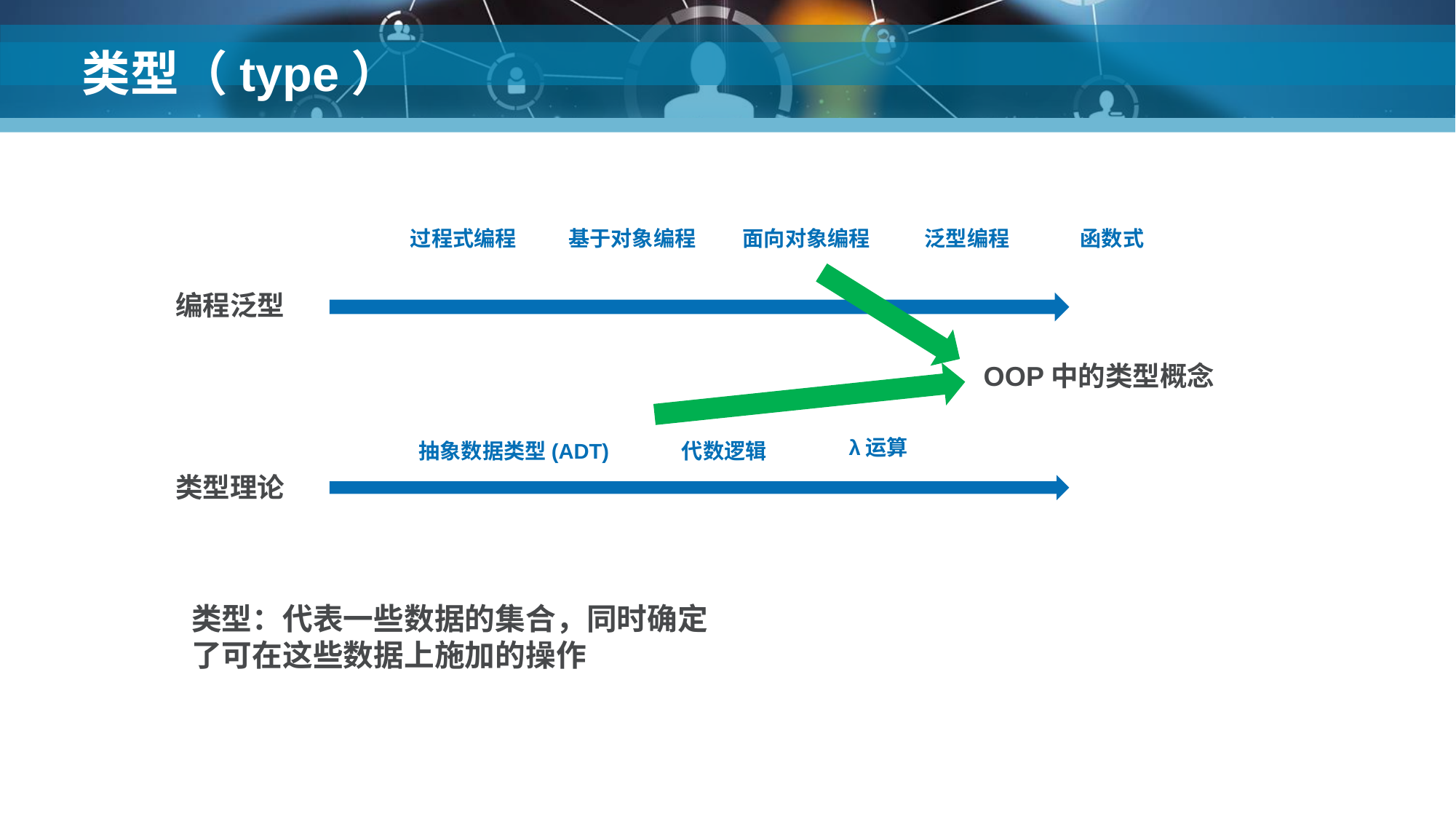

# 类型（type）
过程式编程
基于对象编程
面向对象编程
泛型编程
函数式
编程泛型

OOP中的类型概念

λ运算
抽象数据类型(ADT)
代数逻辑
类型理论

类型：代表一些数据的集合，同时确定了可在这些数据上施加的操作